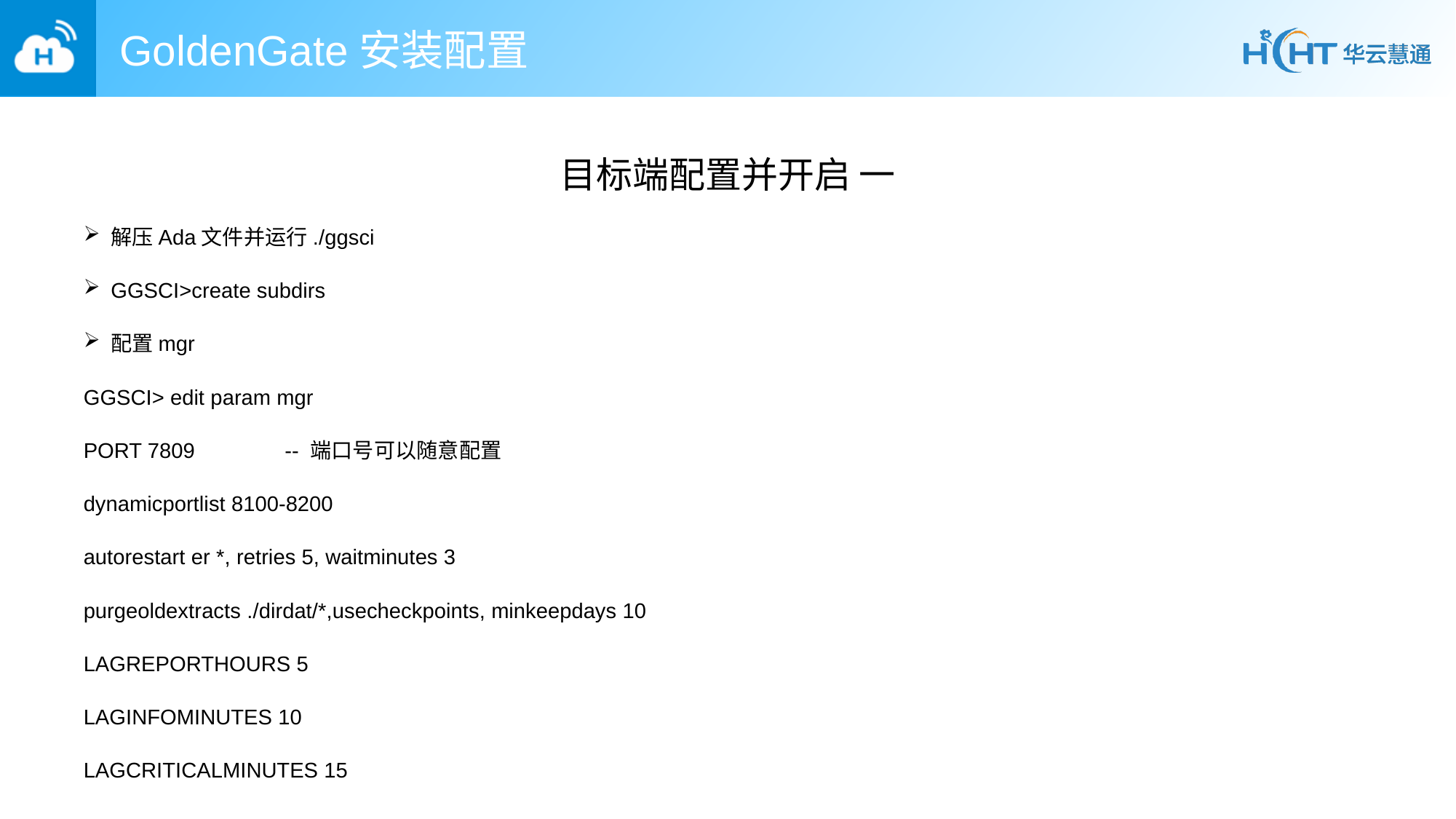

# GoldenGate安装配置
目标端配置并开启 一
解压Ada文件并运行./ggsci
GGSCI>create subdirs
配置mgr
GGSCI> edit param mgr
PORT 7809               -- 端口号可以随意配置
dynamicportlist 8100-8200
autorestart er *, retries 5, waitminutes 3
purgeoldextracts ./dirdat/*,usecheckpoints, minkeepdays 10
LAGREPORTHOURS 5
LAGINFOMINUTES 10
LAGCRITICALMINUTES 15